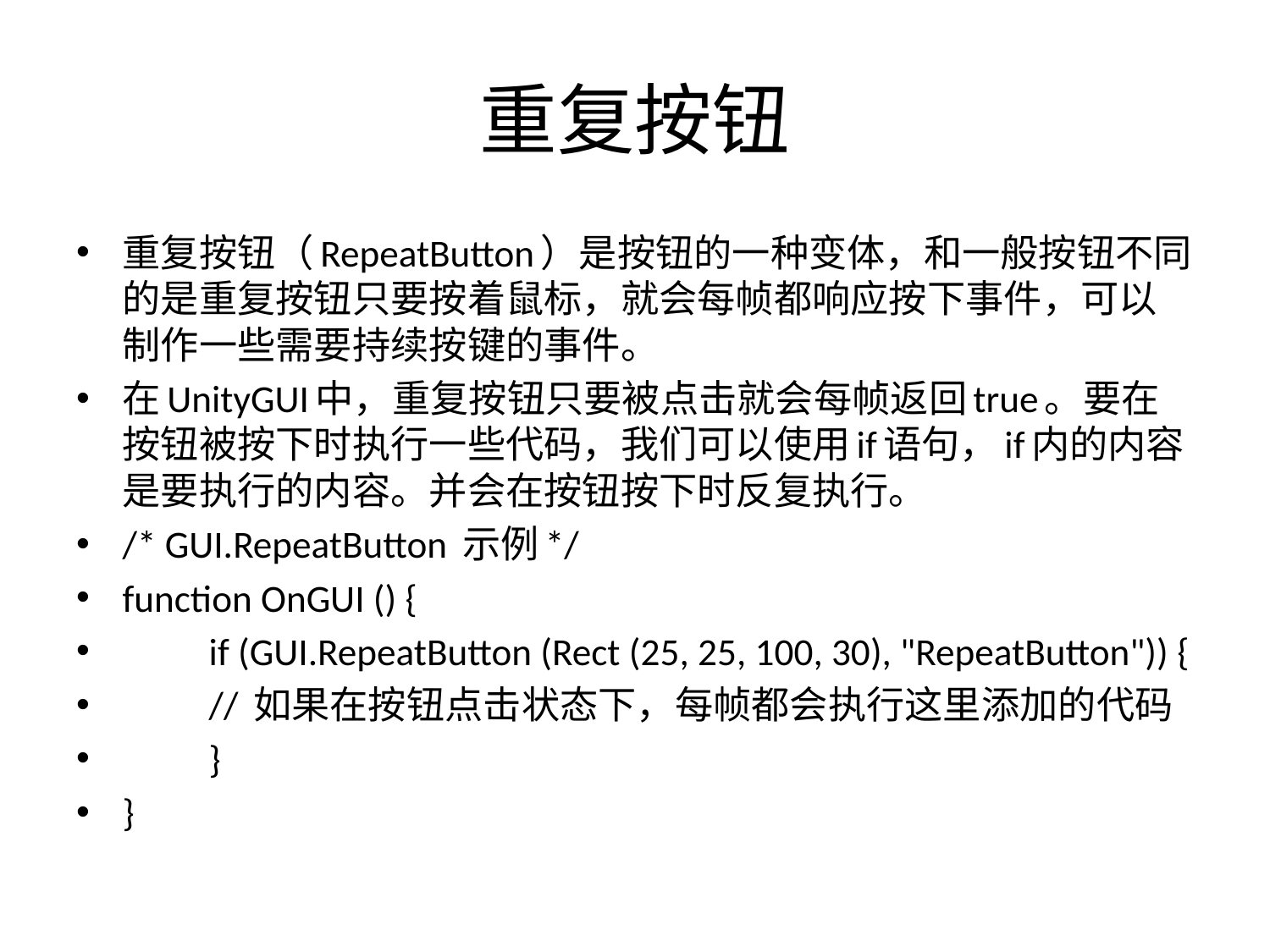

# 重复按钮
重复按钮（RepeatButton）是按钮的一种变体，和一般按钮不同的是重复按钮只要按着鼠标，就会每帧都响应按下事件，可以制作一些需要持续按键的事件。
在UnityGUI中，重复按钮只要被点击就会每帧返回true。要在按钮被按下时执行一些代码，我们可以使用if语句，if内的内容是要执行的内容。并会在按钮按下时反复执行。
/* GUI.RepeatButton 示例*/
function OnGUI () {
	if (GUI.RepeatButton (Rect (25, 25, 100, 30), "RepeatButton")) {
		// 如果在按钮点击状态下，每帧都会执行这里添加的代码
	}
}